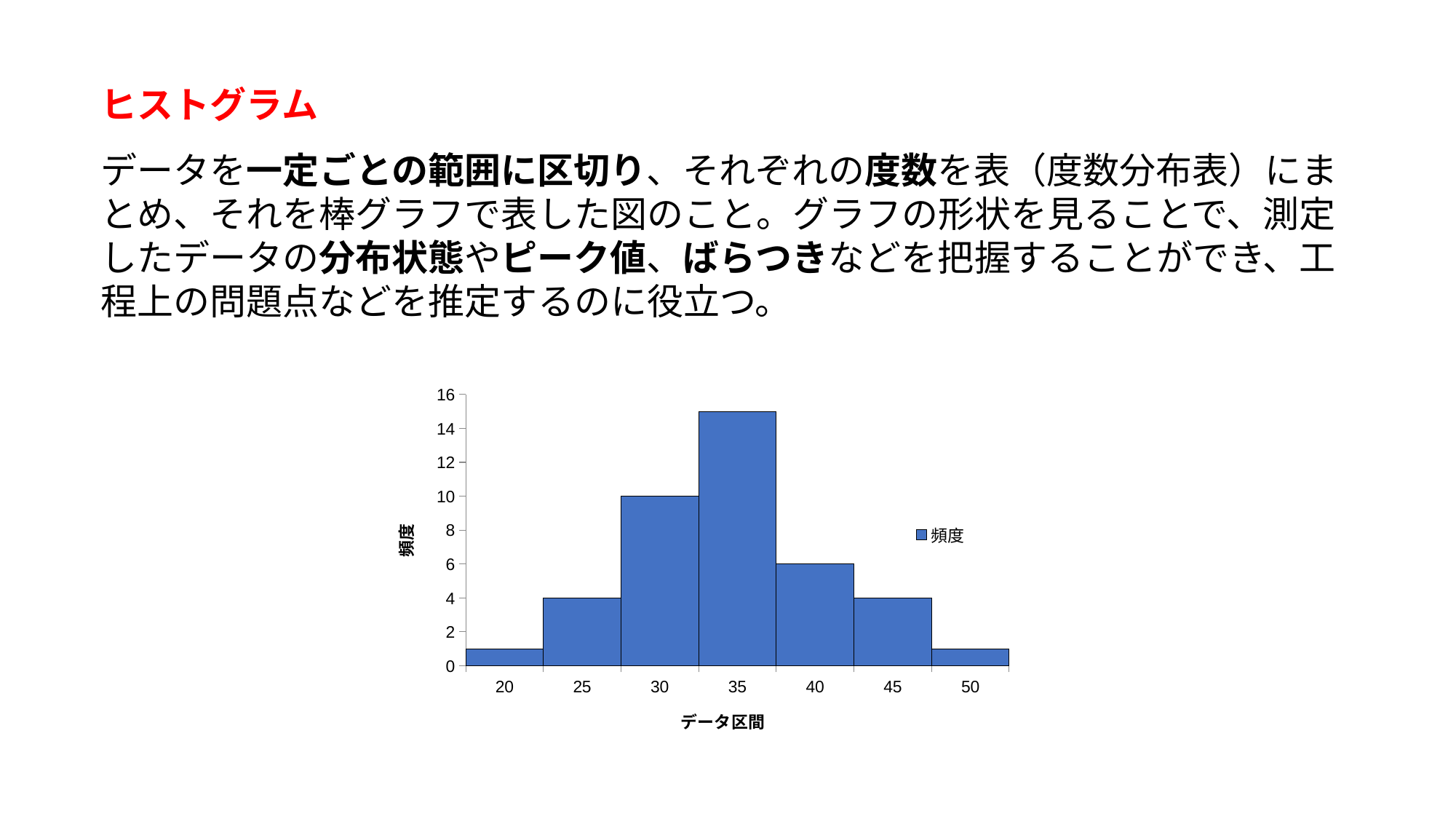

ヒストグラム

データを一定ごとの範囲に区切り、それぞれの度数を表（度数分布表）にまとめ、それを棒グラフで表した図のこと。グラフの形状を見ることで、測定したデータの分布状態やピーク値、ばらつきなどを把握することができ、工程上の問題点などを推定するのに役立つ。

### Chart

| Category |  |
|---|---|
| 20 | 1.0 |
| 25 | 4.0 |
| 30 | 10.0 |
| 35 | 15.0 |
| 40 | 6.0 |
| 45 | 4.0 |
| 50 | 1.0 |